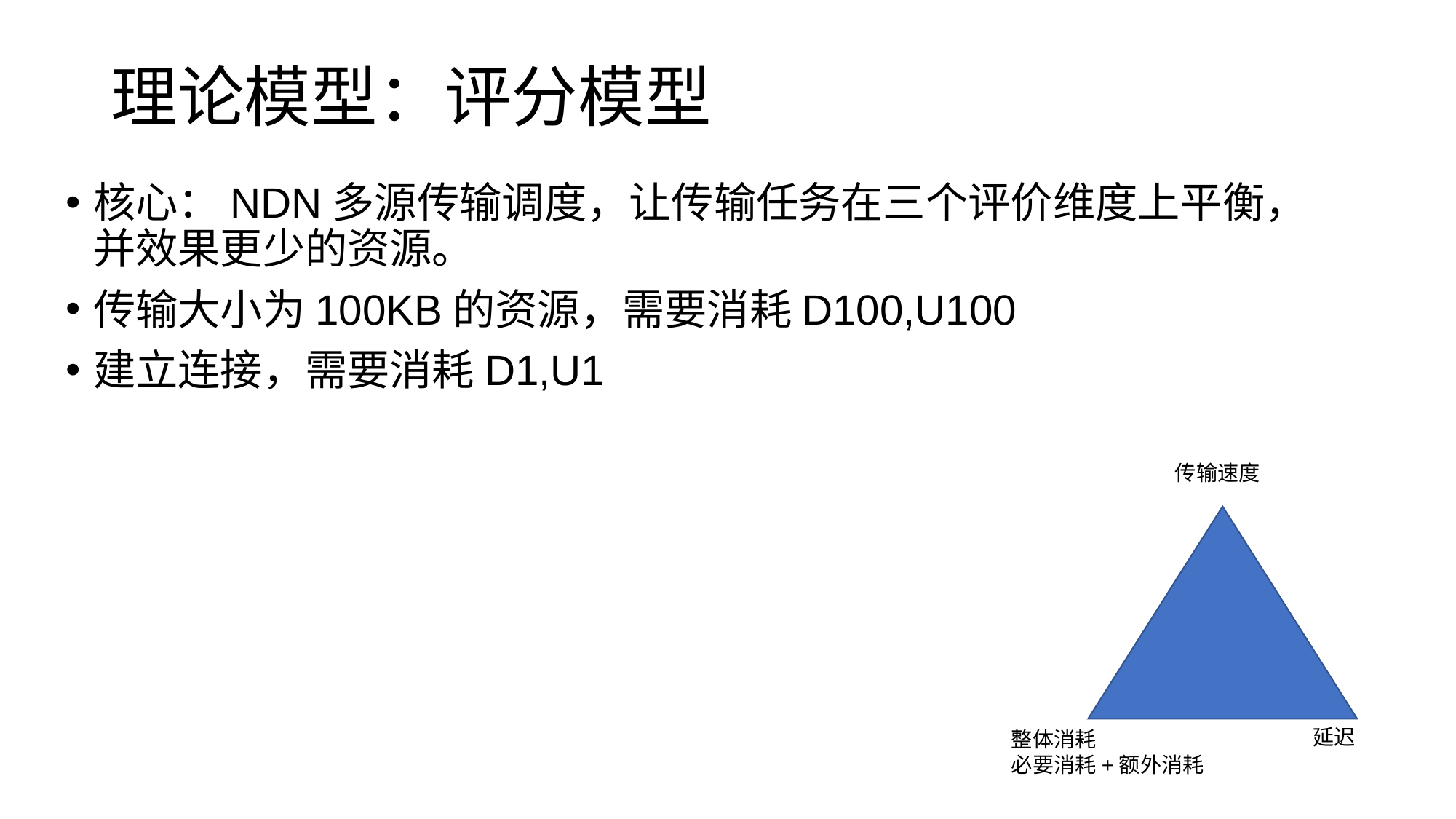

# 理论模型：评分模型
核心：NDN多源传输调度，让传输任务在三个评价维度上平衡，并效果更少的资源。
传输大小为100KB的资源，需要消耗D100,U100
建立连接，需要消耗D1,U1

传输速度

延迟
整体消耗
必要消耗+额外消耗